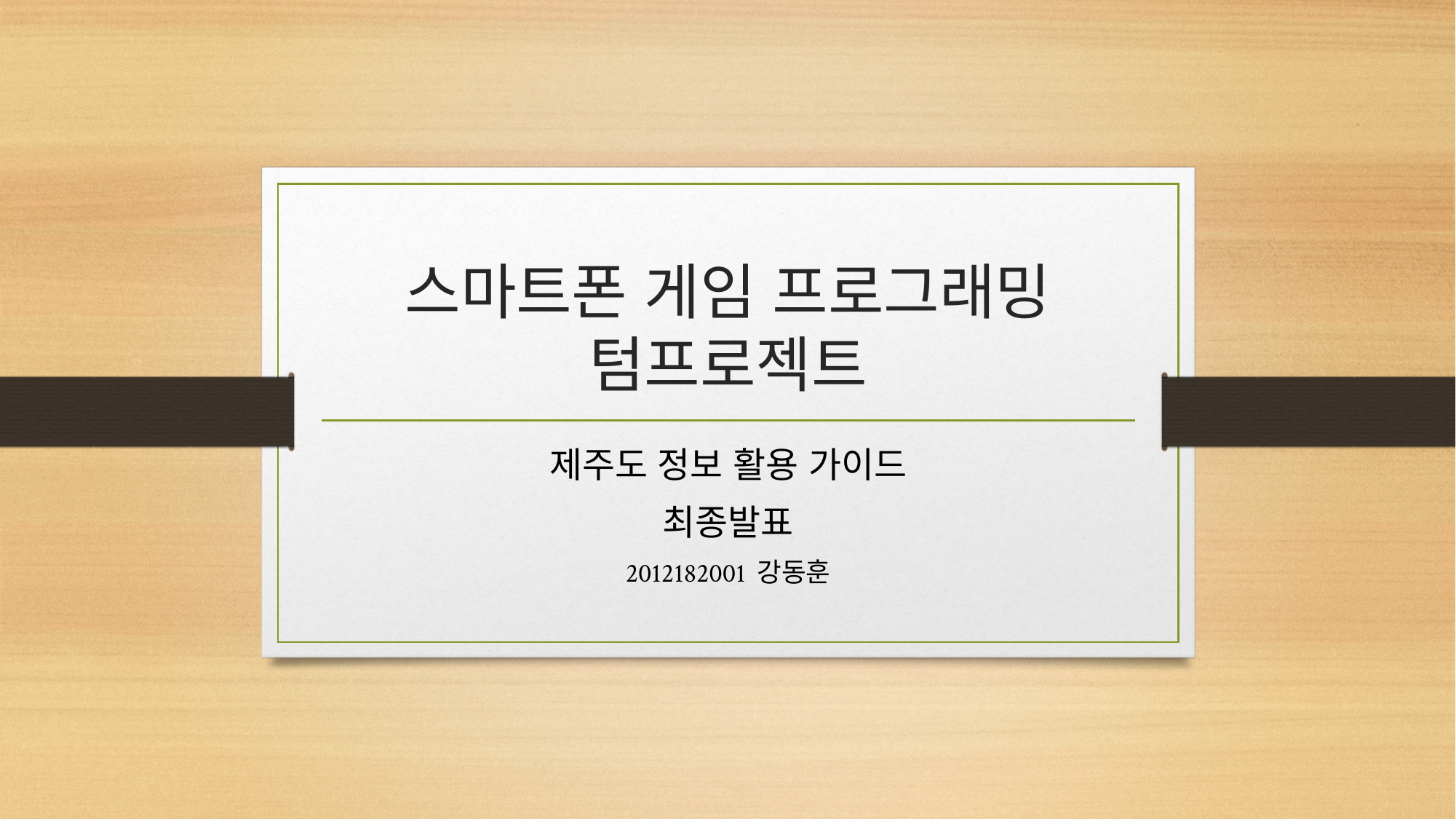

# 스마트폰 게임 프로그래밍 텀프로젝트
제주도 정보 활용 가이드
최종발표
2012182001 강동훈